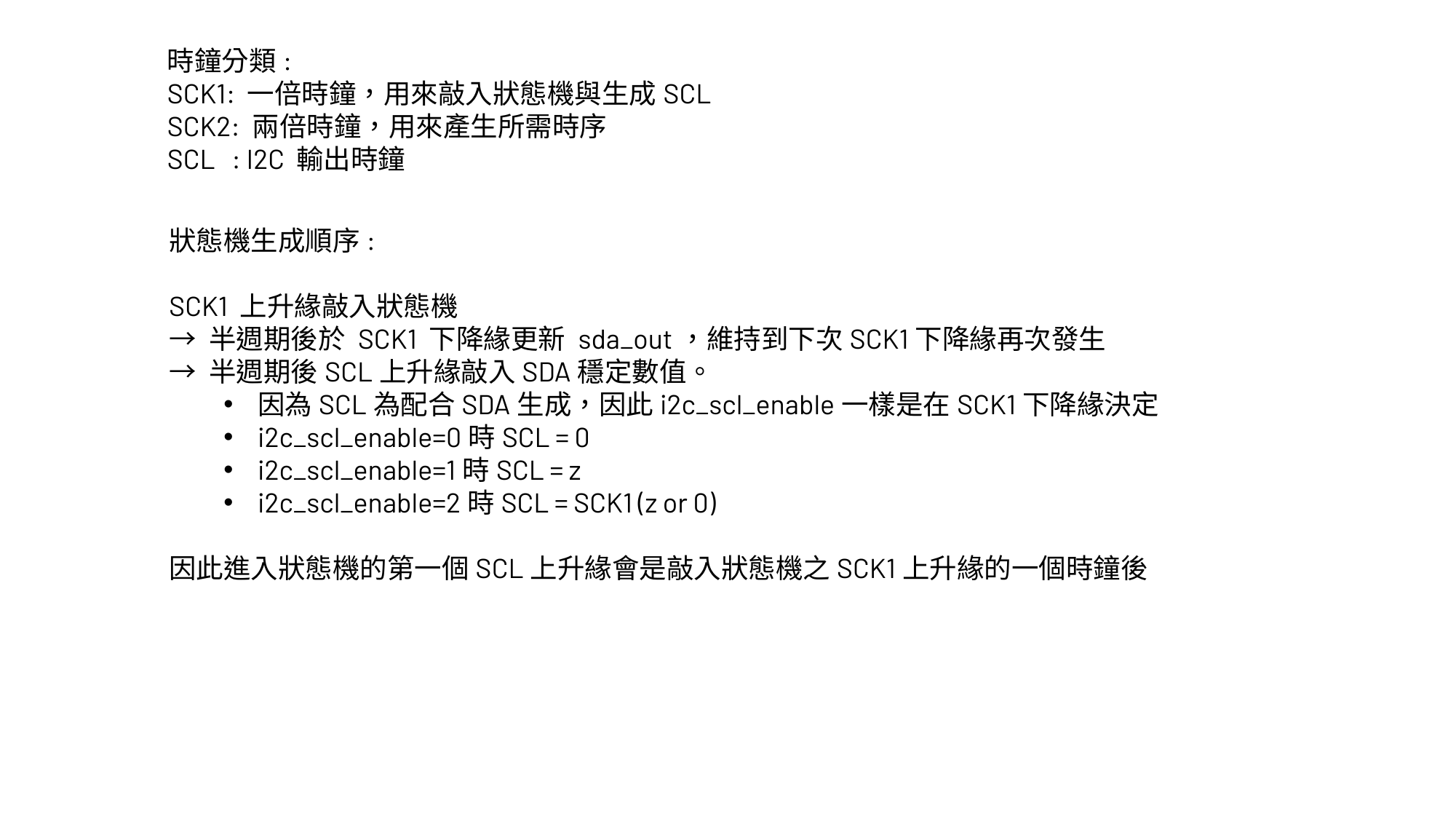

時鐘分類:
SCK1: 一倍時鐘，用來敲入狀態機與生成SCL
SCK2: 兩倍時鐘，用來產生所需時序
SCL   : I2C 輸出時鐘
狀態機生成順序:

SCK1 上升緣敲入狀態機
→ 半週期後於 SCK1 下降緣更新 sda_out，維持到下次SCK1下降緣再次發生
→ 半週期後SCL上升緣敲入SDA穩定數值。
因為SCL為配合SDA生成，因此i2c_scl_enable一樣是在SCK1下降緣決定
i2c_scl_enable=0時SCL = 0
i2c_scl_enable=1時SCL = z
i2c_scl_enable=2時SCL = SCK1 (z or 0)

因此進入狀態機的第一個SCL上升緣會是敲入狀態機之SCK1上升緣的一個時鐘後